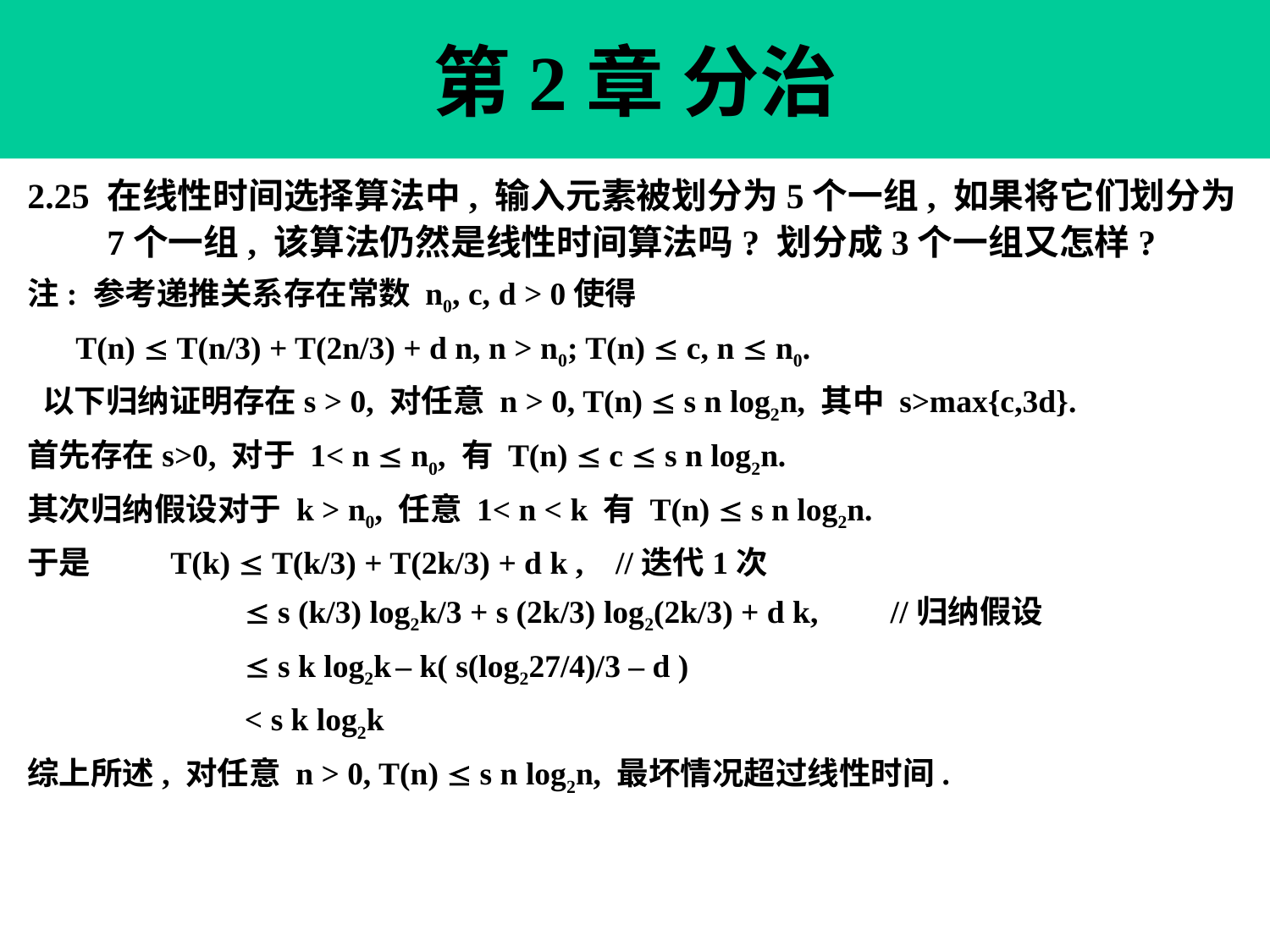

第2章 分治
2.25 在线性时间选择算法中, 输入元素被划分为5个一组, 如果将它们划分为7个一组, 该算法仍然是线性时间算法吗? 划分成3个一组又怎样?
注: 参考递推关系存在常数 n0, c, d > 0使得
      T(n) ≤ T(n/3) + T(2n/3) + d n, n > n0; T(n) ≤ c, n ≤ n0.
 以下归纳证明存在s > 0, 对任意 n > 0, T(n) ≤ s n log2n, 其中 s>max{c,3d}.
首先存在s>0, 对于 1< n ≤ n0, 有 T(n) ≤ c ≤ s n log2n.
其次归纳假设对于 k > n0, 任意 1< n < k 有 T(n) ≤ s n log2n.
于是          T(k) ≤ T(k/3) + T(2k/3) + d k ,    //迭代1次
                           ≤ s (k/3) log2k/3 + s (2k/3) log2(2k/3) + d k,         //归纳假设
                           ≤ s k log2k – k( s(log227/4)/3 – d )
                           < s k log2k
综上所述, 对任意 n > 0, T(n) ≤ s n log2n, 最坏情况超过线性时间.